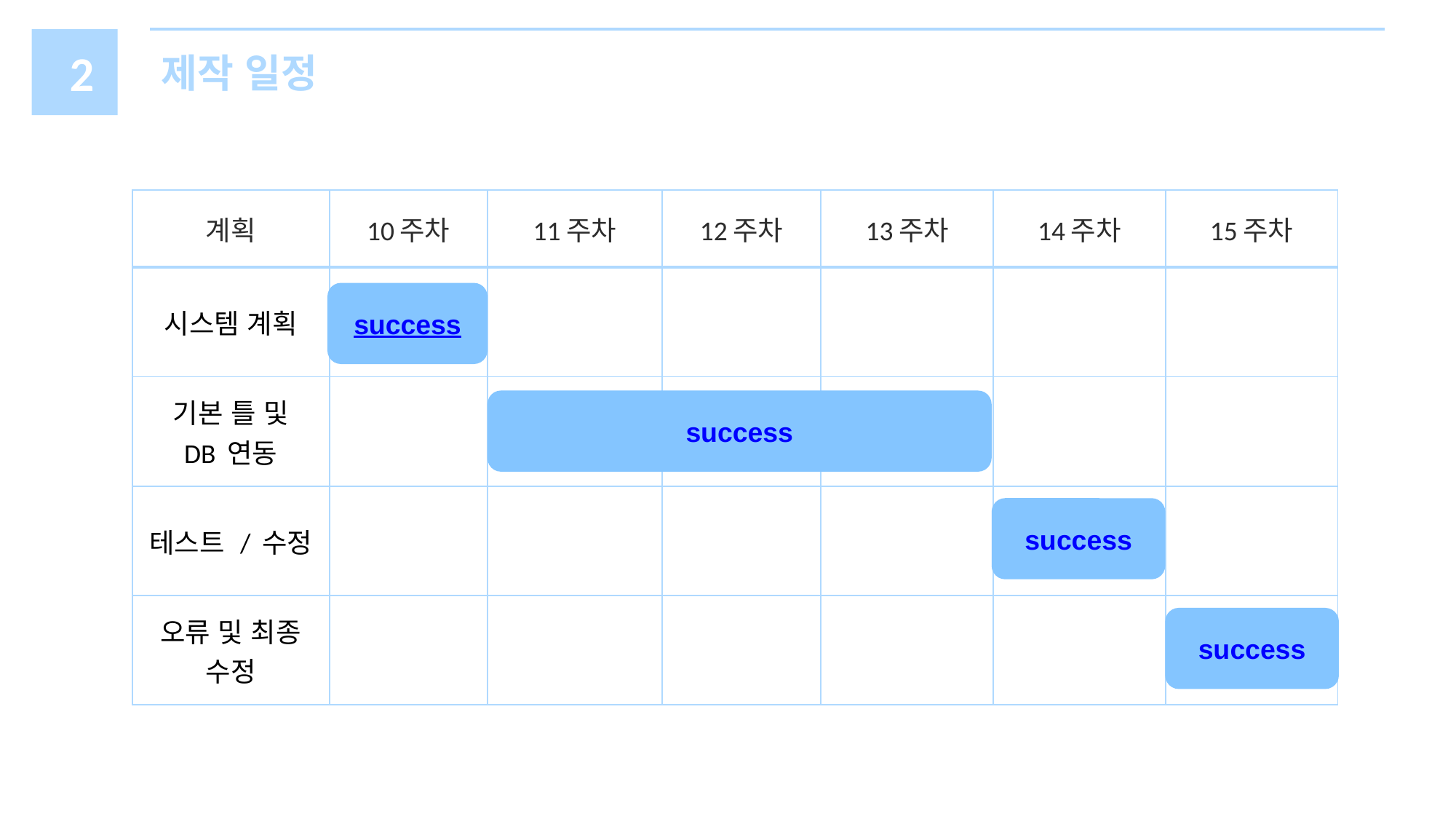

2
1
     제작 일정
| 계획 | 10주차 | 11주차 | 12주차 | 13주차 | 14주차 | 15주차 |
| --- | --- | --- | --- | --- | --- | --- |
| 시스템 계획 |  |  |  |  |  |  |
| 기본 틀 및 DB 연동 |  |  |  |  |  |  |
| 테스트 / 수정 |  |  |  |  |  |  |
| 오류 및 최종 수정 |  |  |  |  |  |  |
success
success
success
success